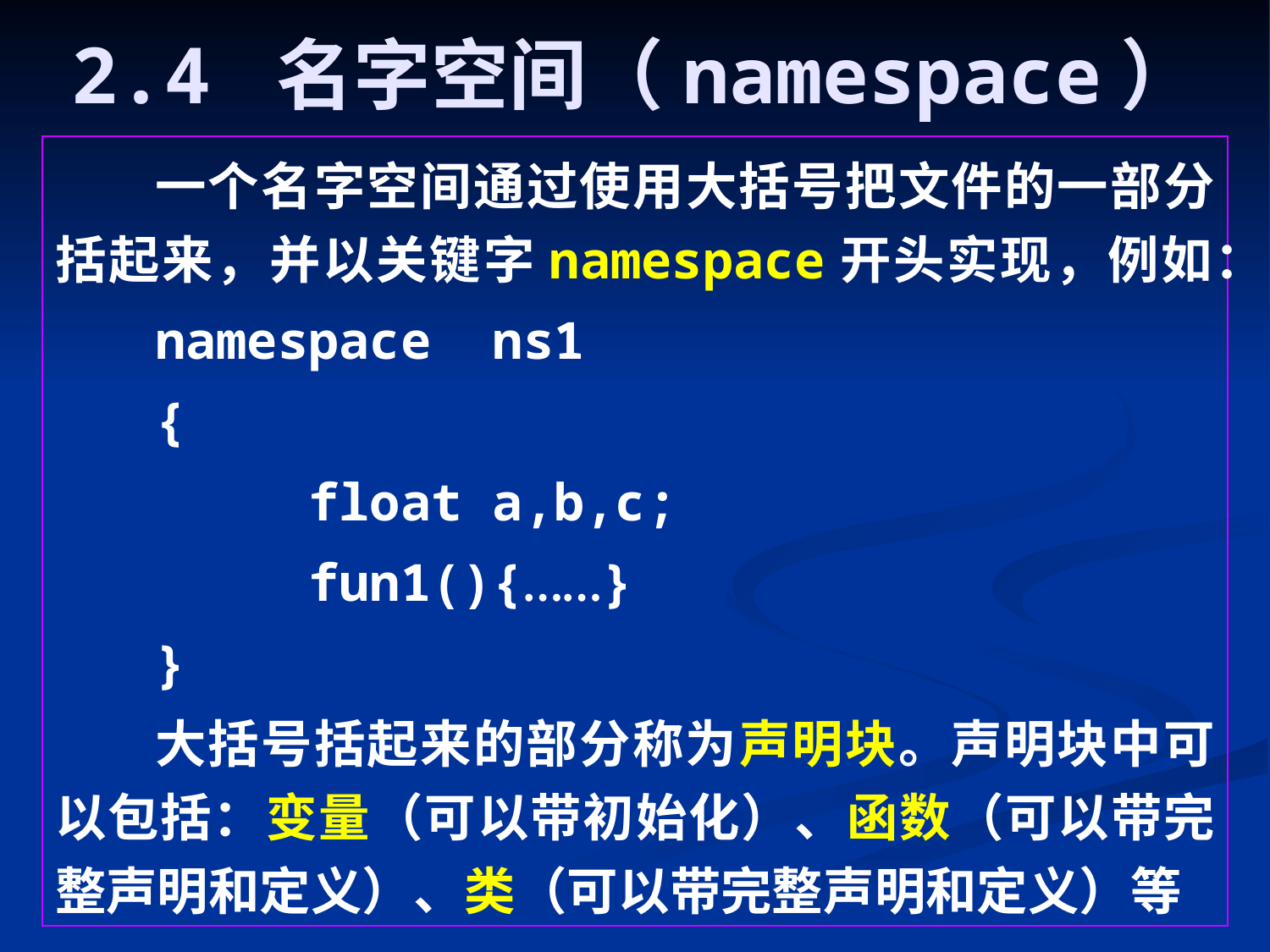

# 2.4 名字空间（namespace）
一个名字空间通过使用大括号把文件的一部分括起来，并以关键字namespace开头实现，例如：
namespace  ns1
{
     float a,b,c;
     fun1(){……}
}
大括号括起来的部分称为声明块。声明块中可以包括：变量（可以带初始化）、函数（可以带完整声明和定义）、类（可以带完整声明和定义）等